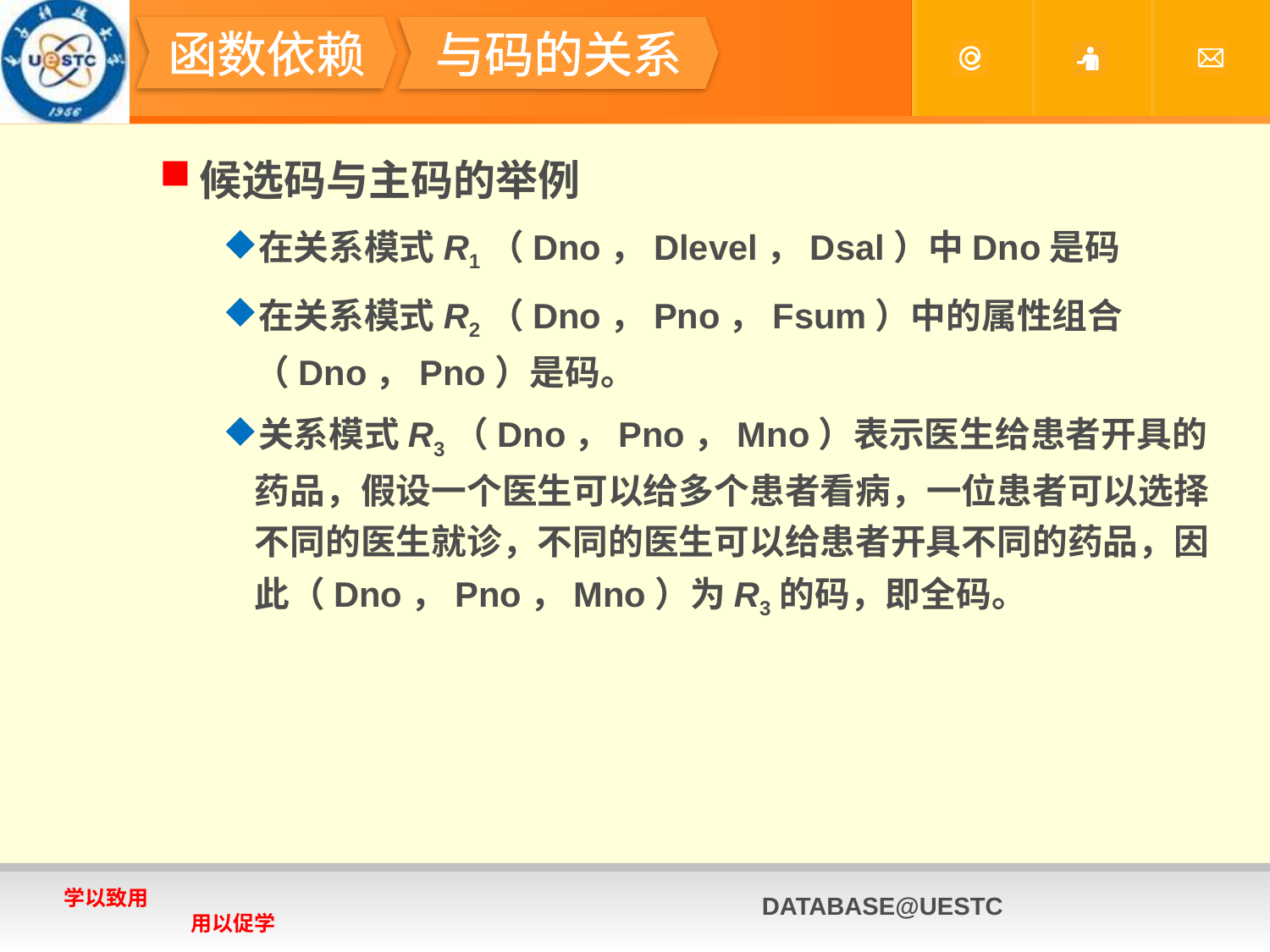

#
函数依赖
与码的关系
候选码与主码的举例
在关系模式R1（Dno，Dlevel，Dsal）中Dno是码
在关系模式R2（Dno，Pno，Fsum）中的属性组合（Dno，Pno）是码。
关系模式R3（Dno，Pno，Mno）表示医生给患者开具的药品，假设一个医生可以给多个患者看病，一位患者可以选择不同的医生就诊，不同的医生可以给患者开具不同的药品，因此（Dno，Pno，Mno）为R3的码，即全码。